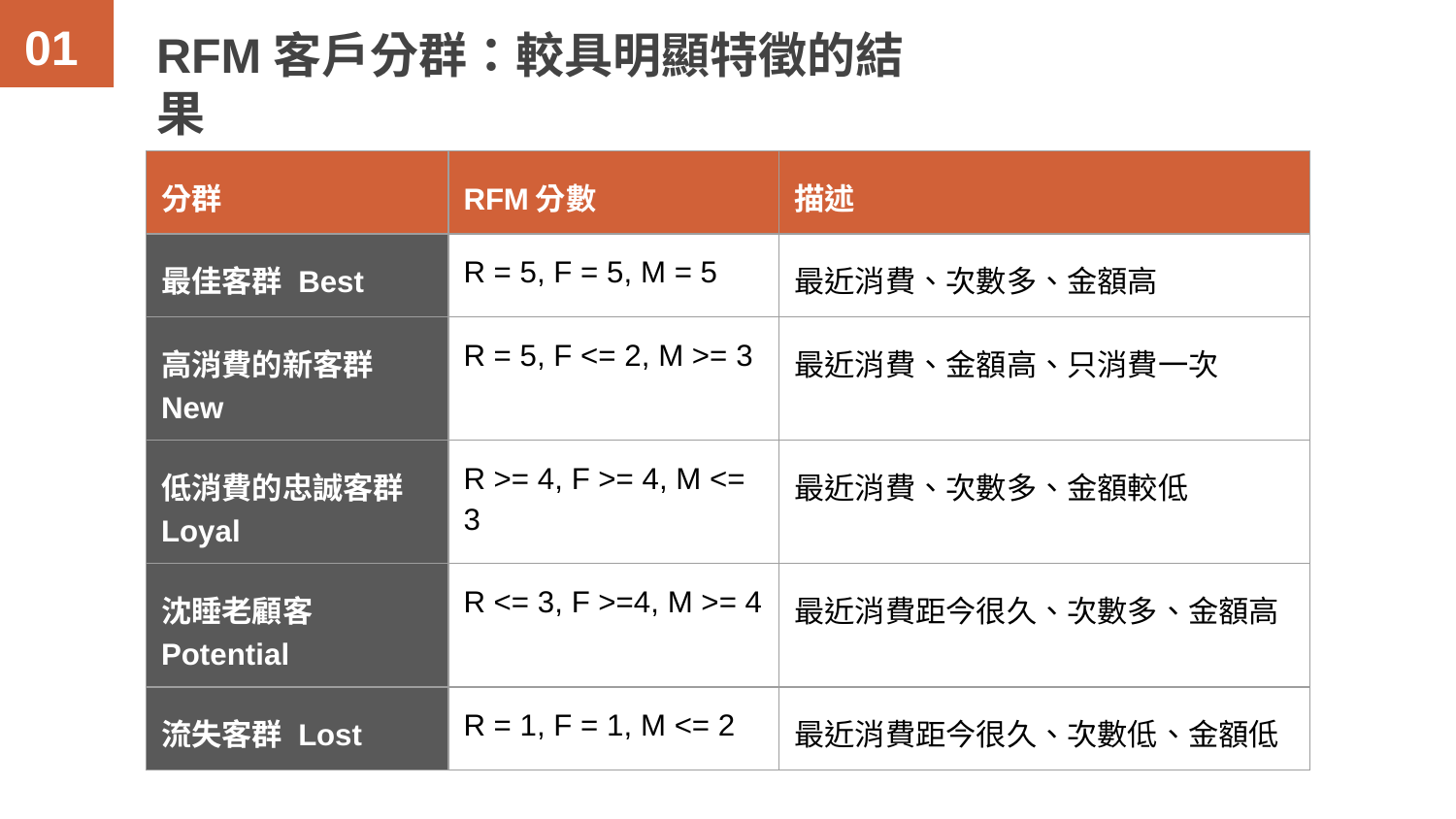

01
# RFM客戶分群：較具明顯特徵的結果
| 分群 | RFM分數 | 描述 |
| --- | --- | --- |
| 最佳客群 Best | R = 5, F = 5, M = 5 | 最近消費、次數多、金額高 |
| 高消費的新客群 New | R = 5, F <= 2, M >= 3 | 最近消費、金額高、只消費一次 |
| 低消費的忠誠客群 Loyal | R >= 4, F >= 4, M <= 3 | 最近消費、次數多、金額較低 |
| 沈睡老顧客 Potential | R <= 3, F >=4, M >= 4 | 最近消費距今很久、次數多、金額高 |
| 流失客群 Lost | R = 1, F = 1, M <= 2 | 最近消費距今很久、次數低、金額低 |